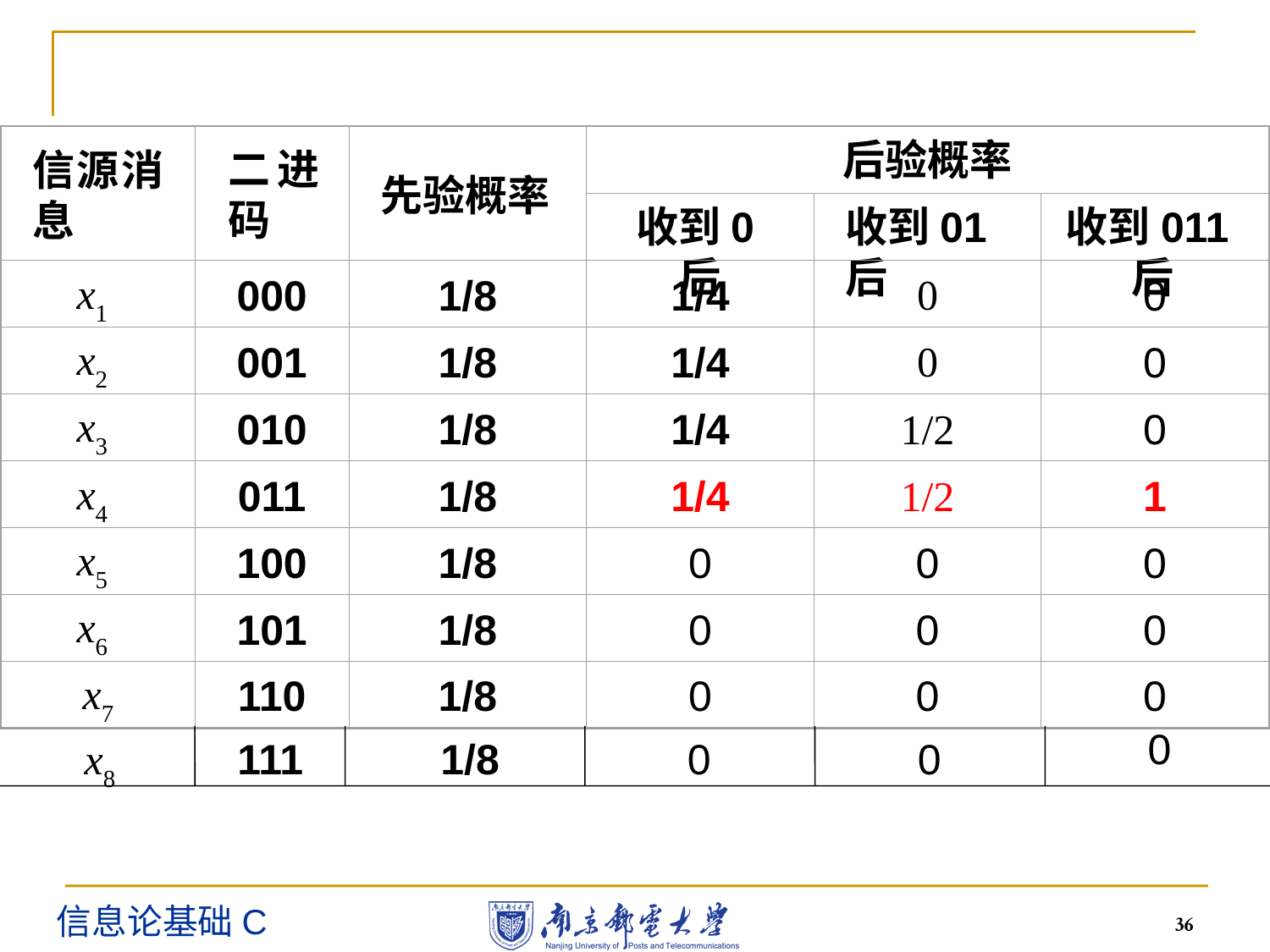

二进码

信源消息

先验概率

后验概率

收到0后

收到01后

收到011后

000

x1

1/8

1/4

0

0
x2

001

1/8

1/4

0

0

x3

010

1/8

1/4

1/2

0

x4

011

1/8

1/4

1/2

1
x5

100

1/8

0

0

0

x6

101

1/8

0

0

0
x7

110

1/8

0

0

0

0
x8

111

1/8

0

0

36
36